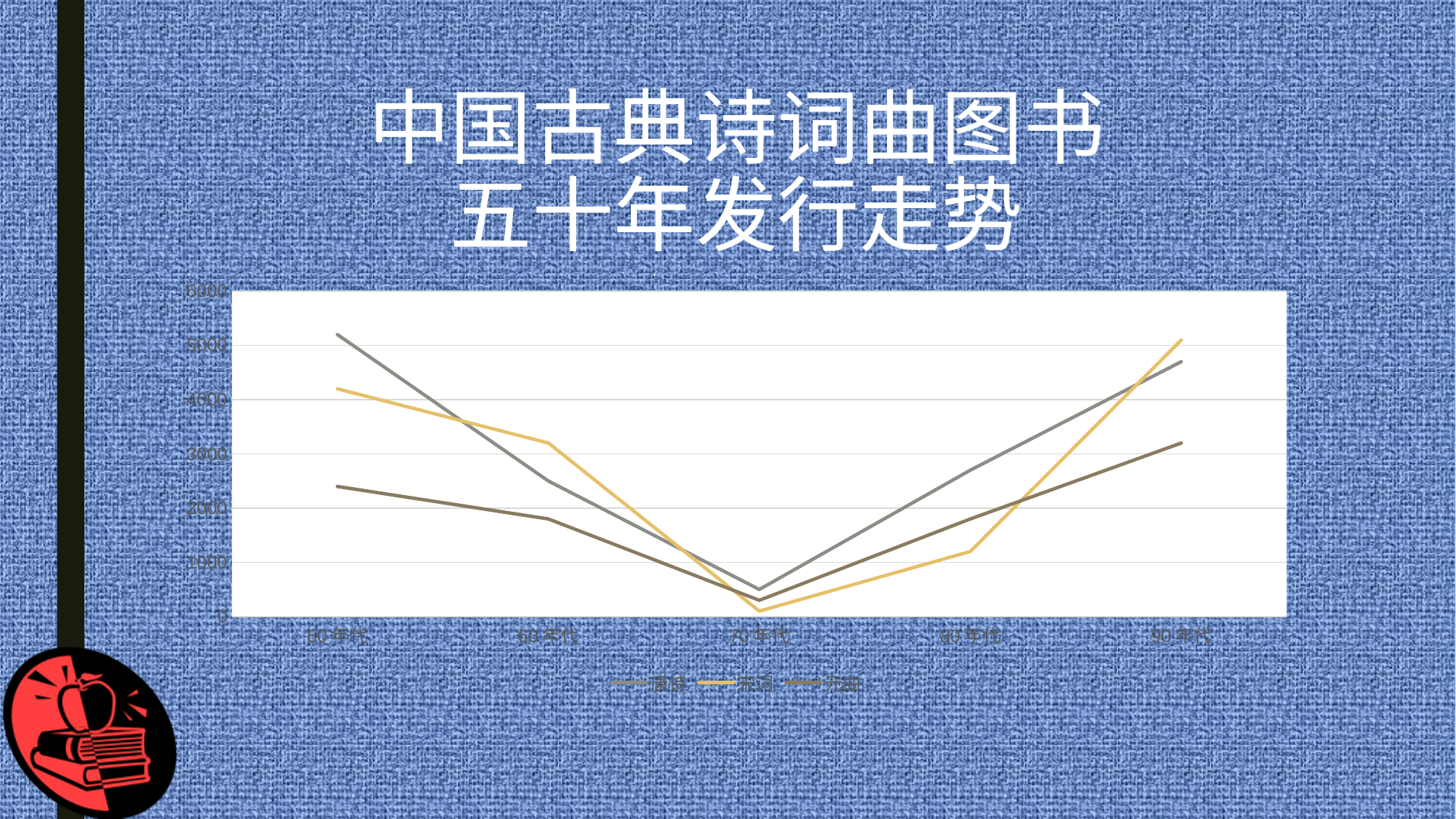

# 中国古典诗词曲图书 五十年发行走势

### Chart

| Category | 唐诗 | 宋词 | 元曲 |
|---|---|---|---|
| 50年代 | 5200.0 | 4200.0 | 2400.0 |
| 60年代 | 2500.0 | 3200.0 | 1800.0 |
| 70年代 | 500.0 | 100.0 | 300.0 |
| 80年代 | 2700.0 | 1200.0 | 1800.0 |
| 90年代 | 4700.0 | 5100.0 | 3200.0 |